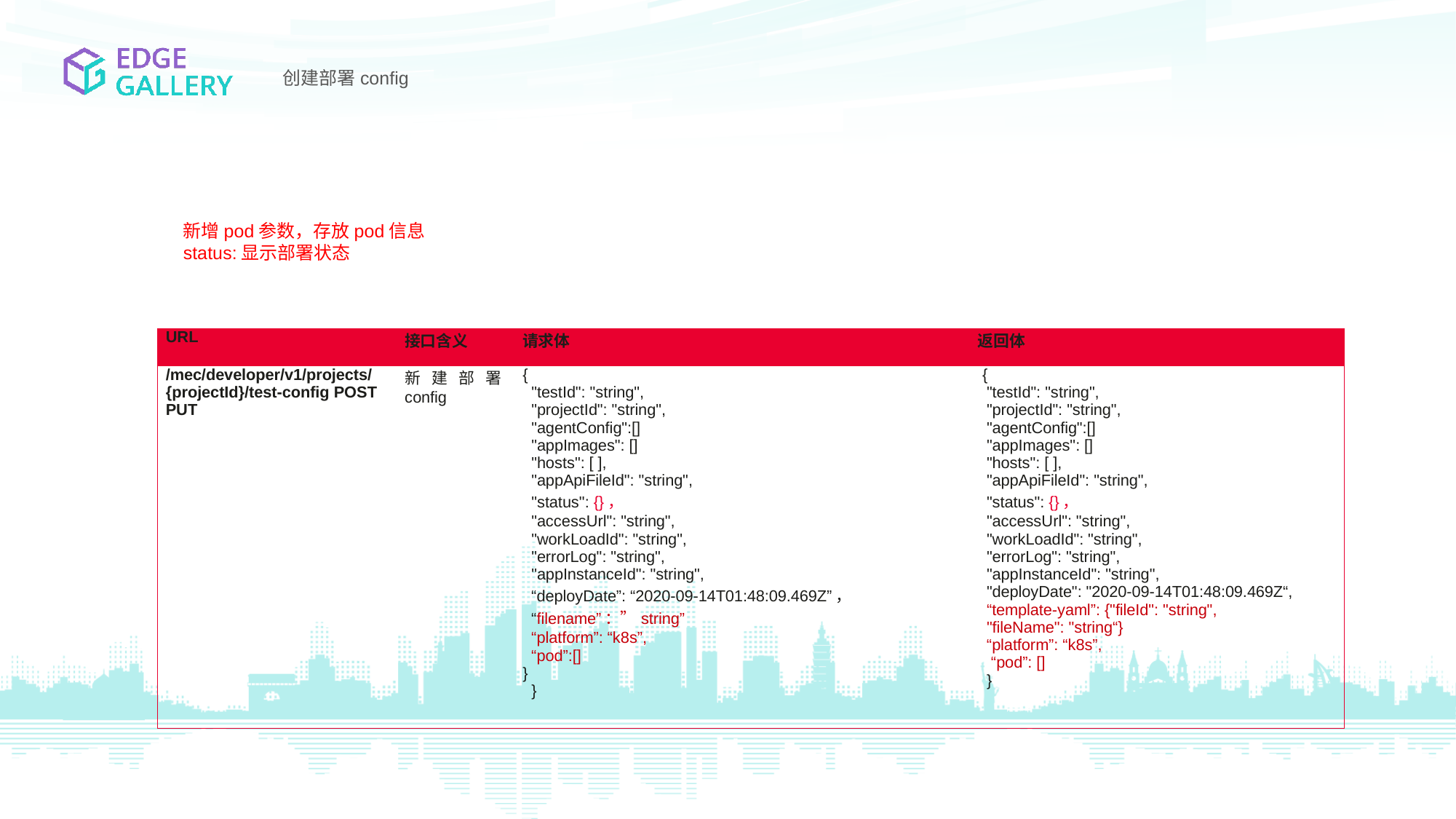

创建部署config
新增pod参数，存放pod信息
status:显示部署状态

| URL | 接口含义 | 请求体 | 返回体 |
| --- | --- | --- | --- |
| /mec/developer/v1/projects/{projectId}/test-config POST PUT | 新建部署config | { "testId": "string", "projectId": "string", "agentConfig":[] "appImages": [] "hosts": [ ], "appApiFileId": "string", "status": {}， "accessUrl": "string", "workLoadId": "string", "errorLog": "string", "appInstanceId": "string", “deployDate”: “2020-09-14T01:48:09.469Z”， “filename”：”string” “platform”: “k8s”, “pod”:[] } } | { "testId": "string", "projectId": "string", "agentConfig":[] "appImages": [] "hosts": [ ], "appApiFileId": "string", "status": {}， "accessUrl": "string", "workLoadId": "string", "errorLog": "string", "appInstanceId": "string", "deployDate": "2020-09-14T01:48:09.469Z“, “template-yaml”: {"fileId": "string", "fileName": "string“} “platform”: “k8s”, “pod”: [] } |